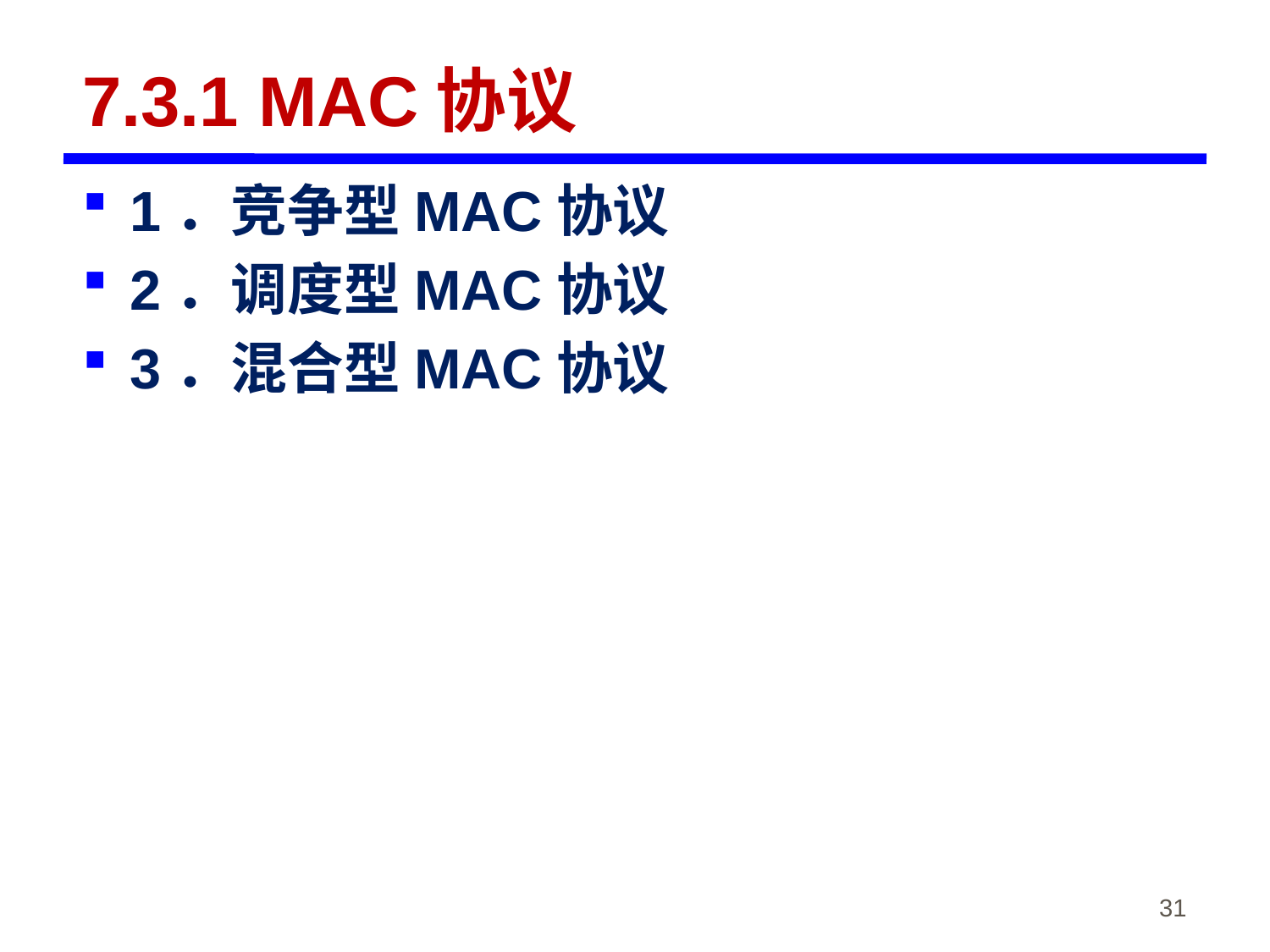

# 7.3.1 MAC协议
1．竞争型MAC协议
2．调度型MAC协议
3．混合型MAC协议
《物联网概论》-韩毅刚
31